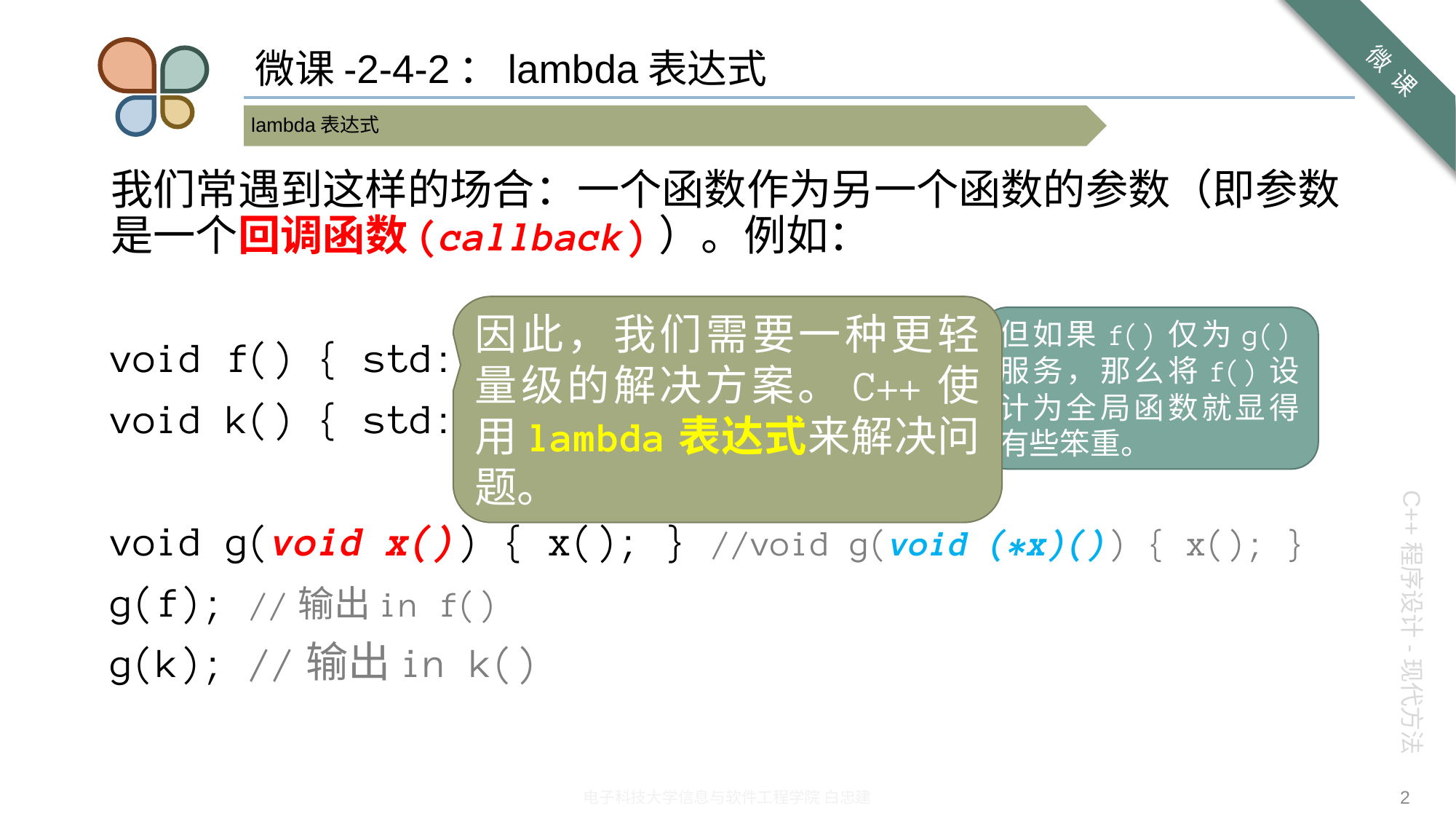

# 微课-2-4-2：lambda表达式
lambda表达式
我们常遇到这样的场合：一个函数作为另一个函数的参数（即参数是一个回调函数(callback)）。例如：

void f() { std::cout << "in f()"; }
void k() { std::cout << "in k()"; }

void g(void x()) { x(); } //void g(void (*x)()) { x(); }
g(f); //输出in f()
g(k); //输出in k()
因此，我们需要一种更轻量级的解决方案。C++使用lambda表达式来解决问题。
但如果f()仅为g()服务，那么将f()设计为全局函数就显得有些笨重。
2